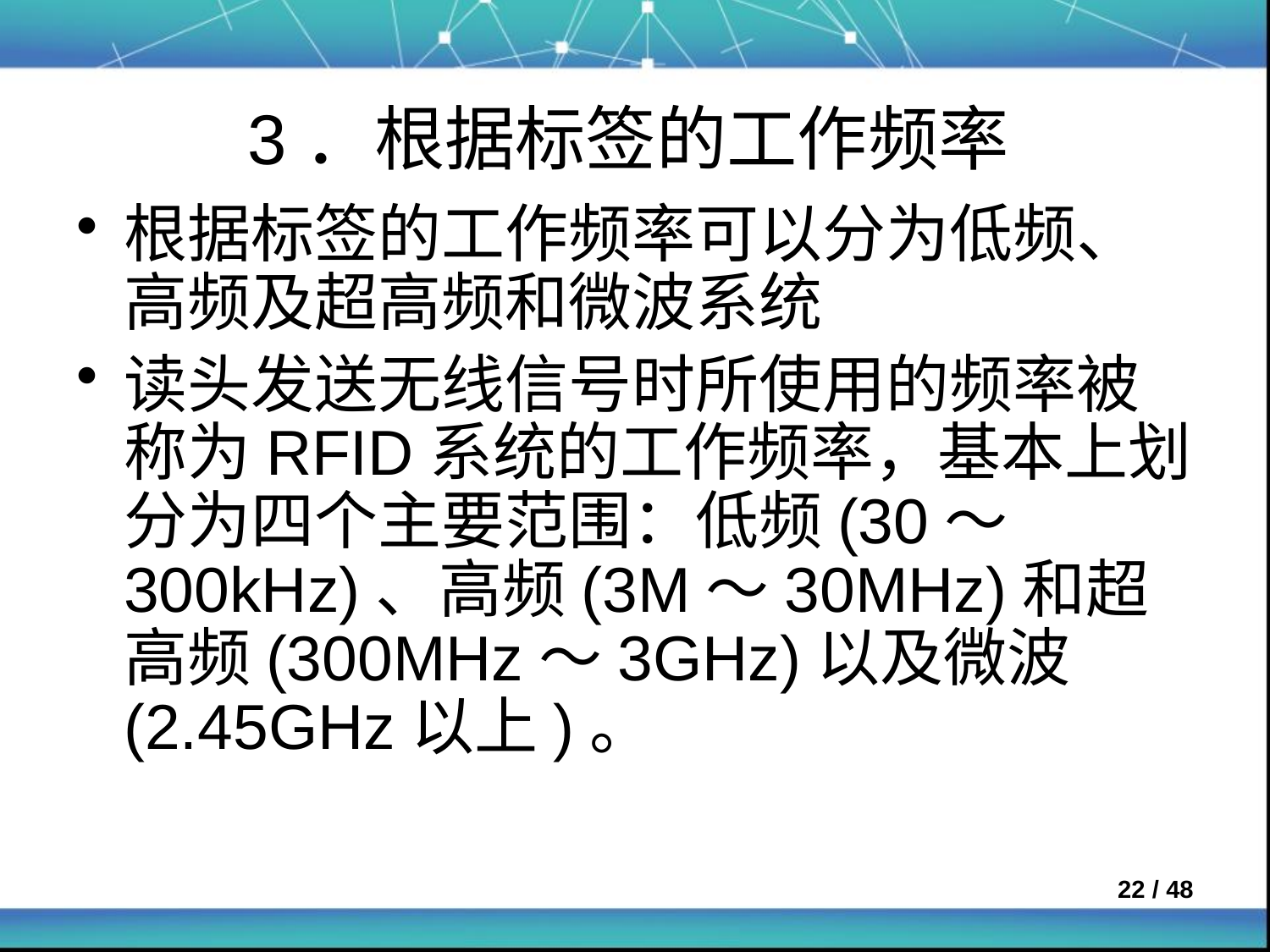

# 3．根据标签的工作频率
根据标签的工作频率可以分为低频、高频及超高频和微波系统
读头发送无线信号时所使用的频率被称为RFID系统的工作频率，基本上划分为四个主要范围：低频(30～300kHz)、高频(3M～30MHz)和超高频(300MHz～3GHz)以及微波(2.45GHz以上)。
22 / 48